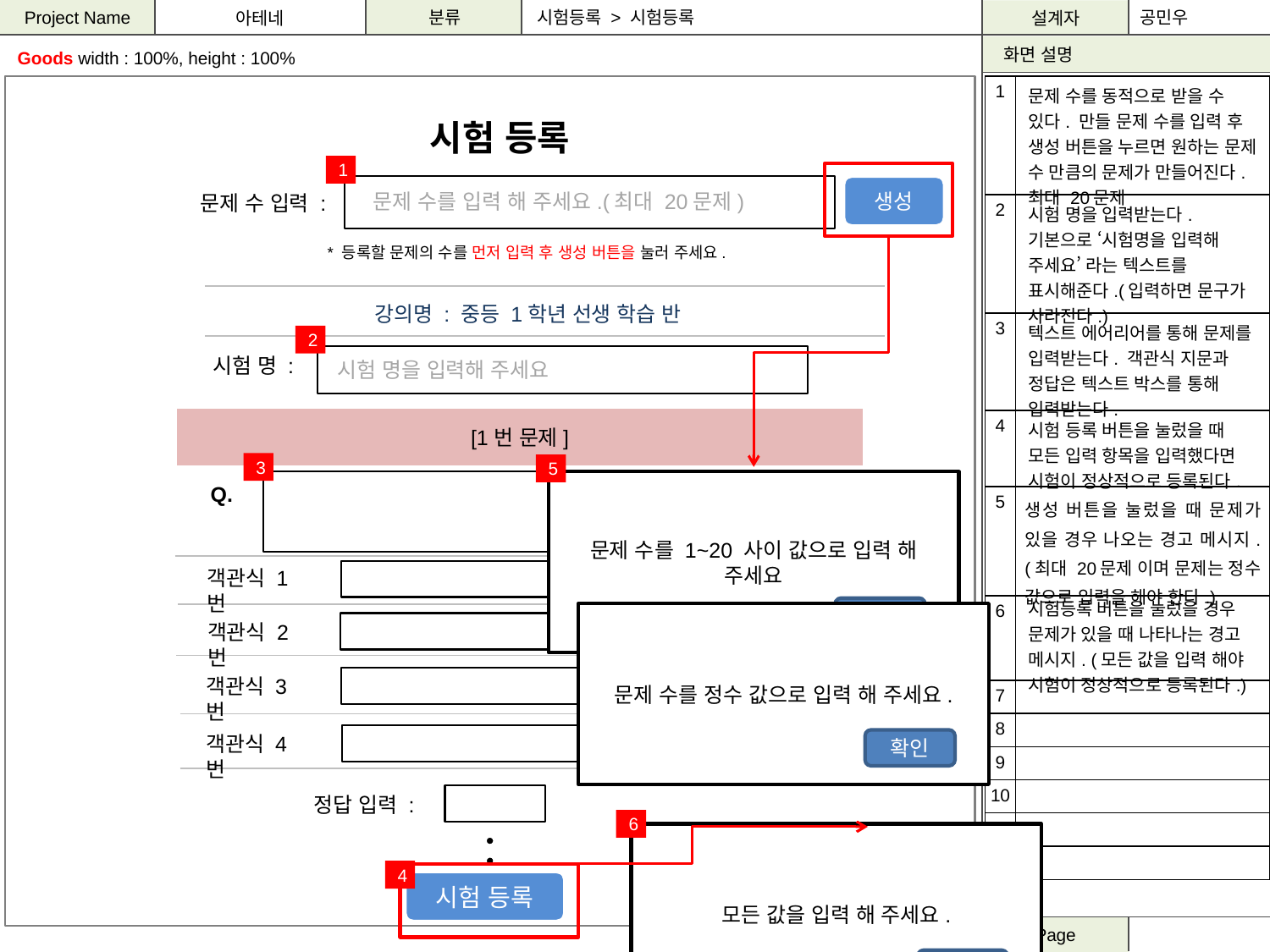

시험등록 > 시험등록
공민우
Goods width : 100%, height : 100%

| 1 | 문제 수를 동적으로 받을 수 있다. 만들 문제 수를 입력 후 생성 버튼을 누르면 원하는 문제 수 만큼의 문제가 만들어진다. 최대 20문제 |
| --- | --- |
| 2 | 시험 명을 입력받는다. 기본으로 ‘시험명을 입력해 주세요’ 라는 텍스트를 표시해준다.(입력하면 문구가 사라진다.) |
| 3 | 텍스트 에어리어를 통해 문제를 입력받는다. 객관식 지문과 정답은 텍스트 박스를 통해 입력받는다. |
| 4 | 시험 등록 버튼을 눌렀을 때 모든 입력 항목을 입력했다면 시험이 정상적으로 등록된다. |
| 5 | 생성 버튼을 눌렀을 때 문제가 있을 경우 나오는 경고 메시지.(최대 20문제 이며 문제는 정수 값으로 입력을 해야 한다.) |
| 6 | 시험등록 버튼을 눌렀을 경우 문제가 있을 때 나타나는 경고 메시지. (모든 값을 입력 해야 시험이 정상적으로 등록된다.) |
| 7 |  |
| 8 |  |
| 9 |  |
| 10 |  |
| 11 |  |
| 12 |  |
시험 등록
1

생성

문제 수를 입력 해 주세요.(최대 20문제)
문제 수 입력 :
* 등록할 문제의 수를 먼저 입력 후 생성 버튼을 눌러 주세요.
강의명 : 중등 1학년 선생 학습 반
2
시험 명 :

시험 명을 입력해 주세요
[1번 문제]
3
5

문제 수를 1~20 사이 값으로 입력 해 주세요
Q.
객관식 1번

확인
문제 수를 정수 값으로 입력 해 주세요.
객관식 2번

객관식 3번

객관식 4번

확인
정답 입력 :

6
모든 값을 입력 해 주세요.

4

시험 등록
확인